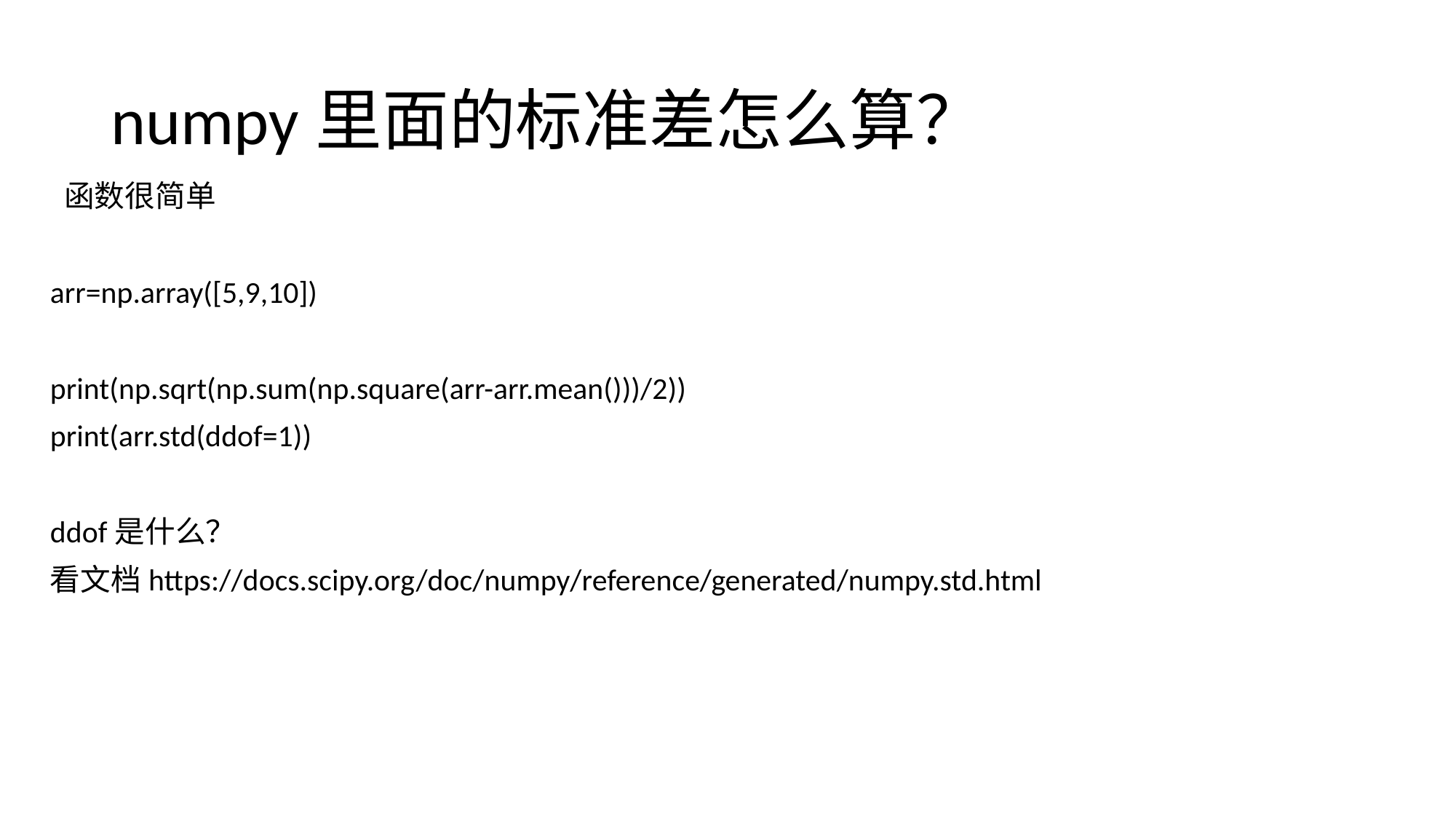

# numpy里面的标准差怎么算？
 函数很简单

arr=np.array([5,9,10])

print(np.sqrt(np.sum(np.square(arr-arr.mean()))/2))
print(arr.std(ddof=1))

ddof是什么？
看文档https://docs.scipy.org/doc/numpy/reference/generated/numpy.std.html